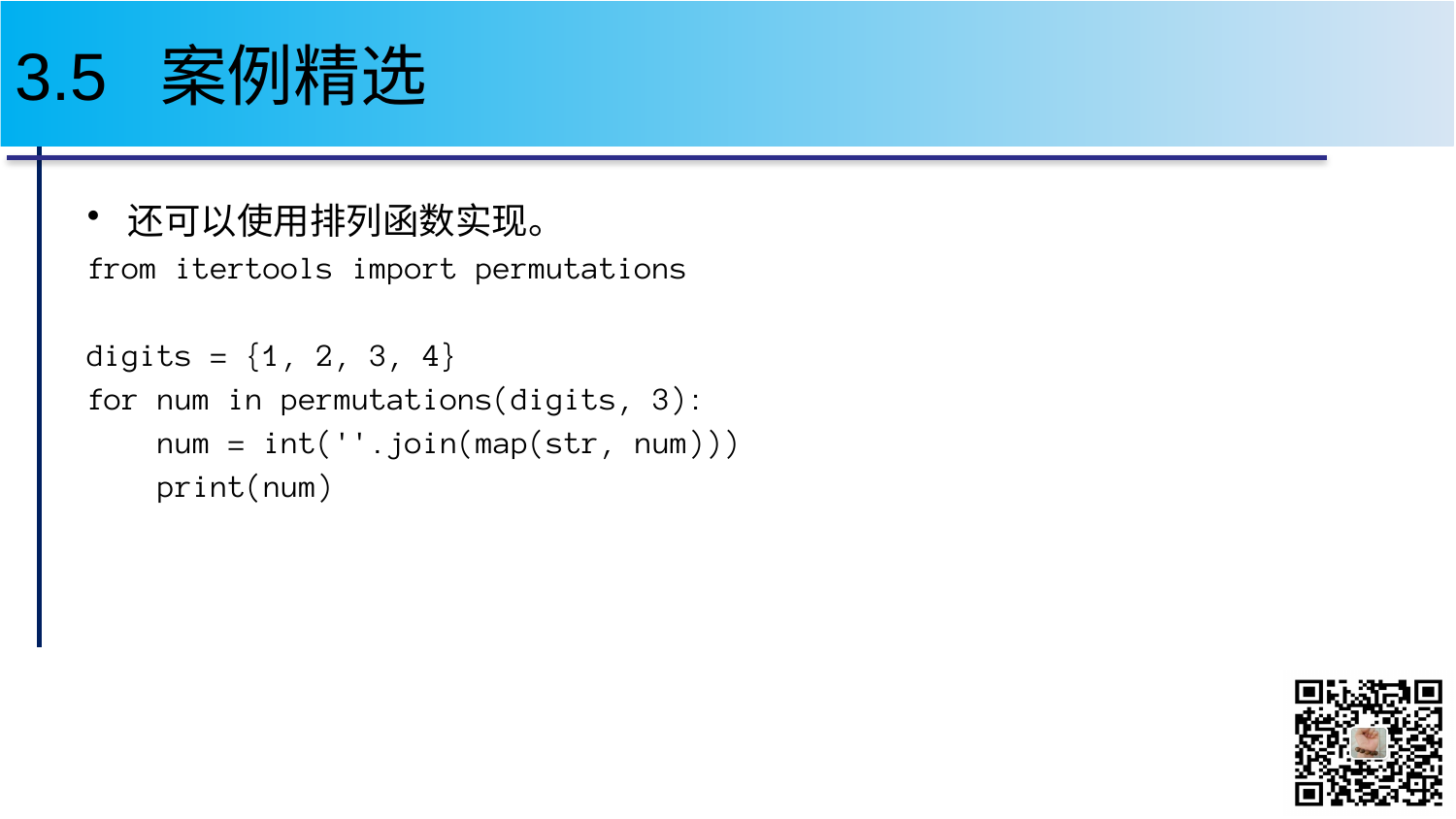

# 3.5  案例精选
还可以使用排列函数实现。
from itertools import permutations

digits = {1, 2, 3, 4}
for num in permutations(digits, 3):
    num = int(''.join(map(str, num)))
    print(num)